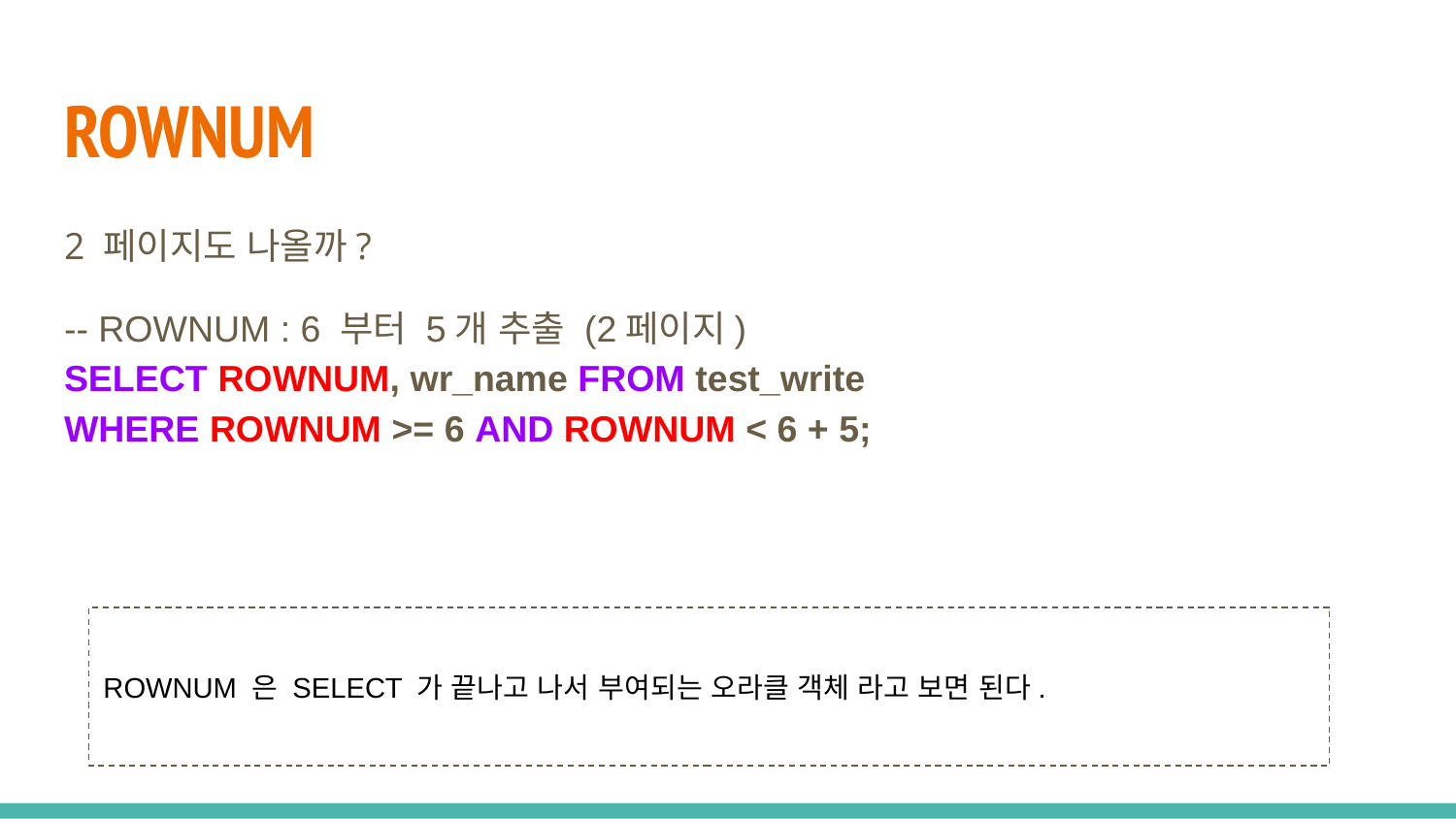

# ROWNUM
2 페이지도 나올까?
-- ROWNUM : 6 부터 5개 추출 (2페이지)
SELECT ROWNUM, wr_name FROM test_write
WHERE ROWNUM >= 6 AND ROWNUM < 6 + 5;

ROWNUM 은 SELECT 가 끝나고 나서 부여되는 오라클 객체 라고 보면 된다.